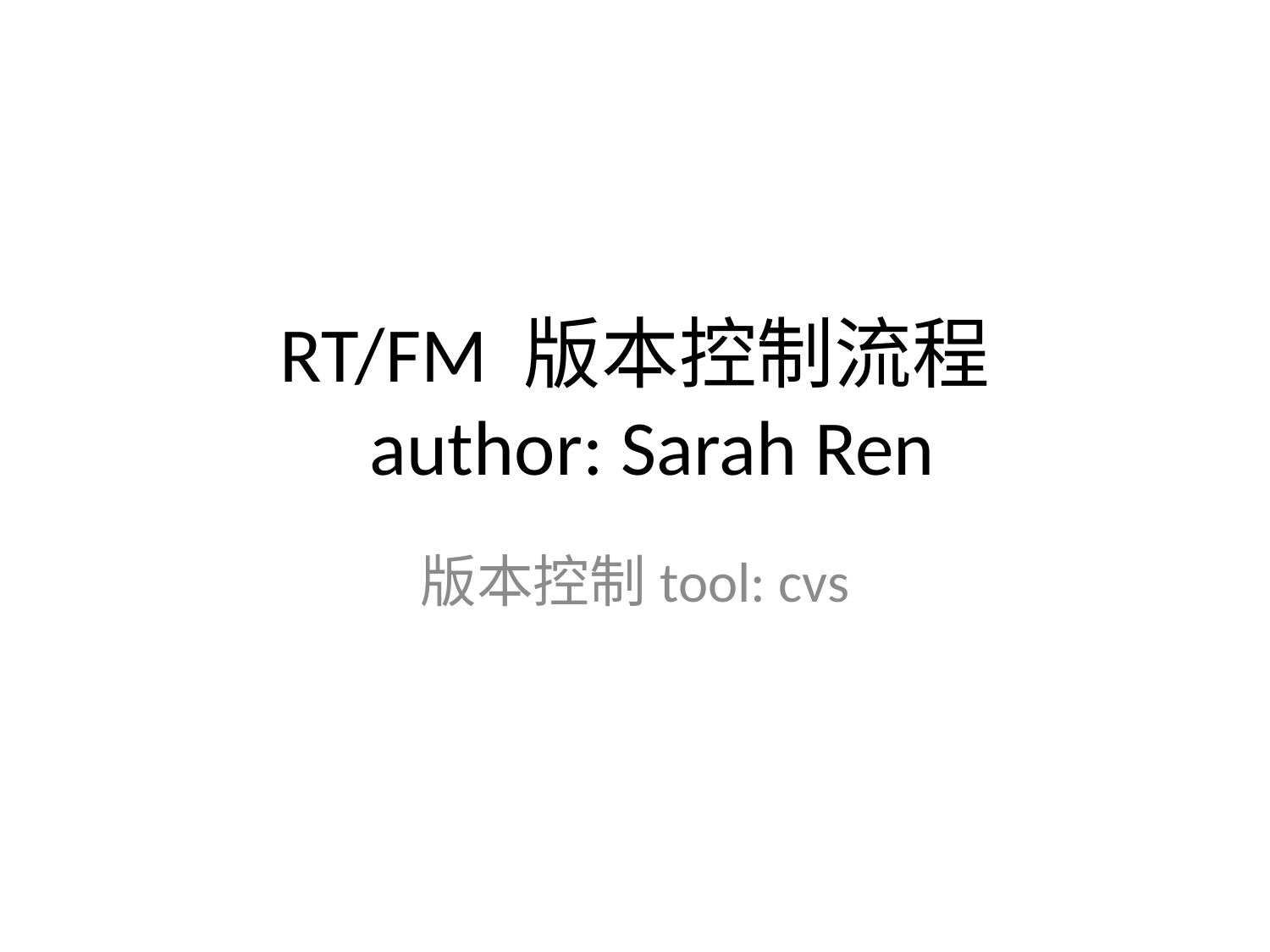

# RT/FM 版本控制流程 author: Sarah Ren
版本控制tool: cvs